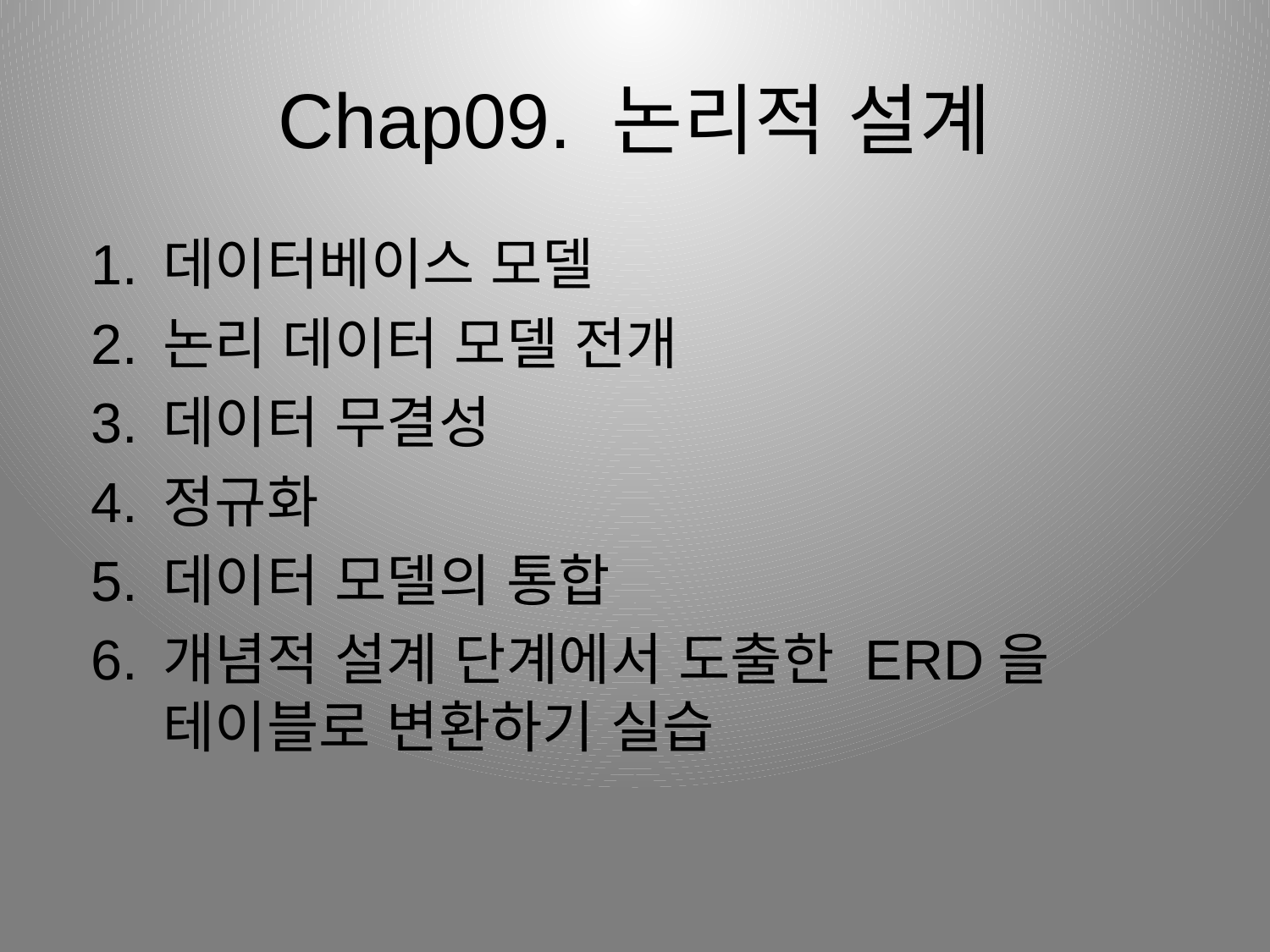

# Chap09. 논리적 설계
데이터베이스 모델
논리 데이터 모델 전개
데이터 무결성
정규화
데이터 모델의 통합
개념적 설계 단계에서 도출한 ERD을 테이블로 변환하기 실습